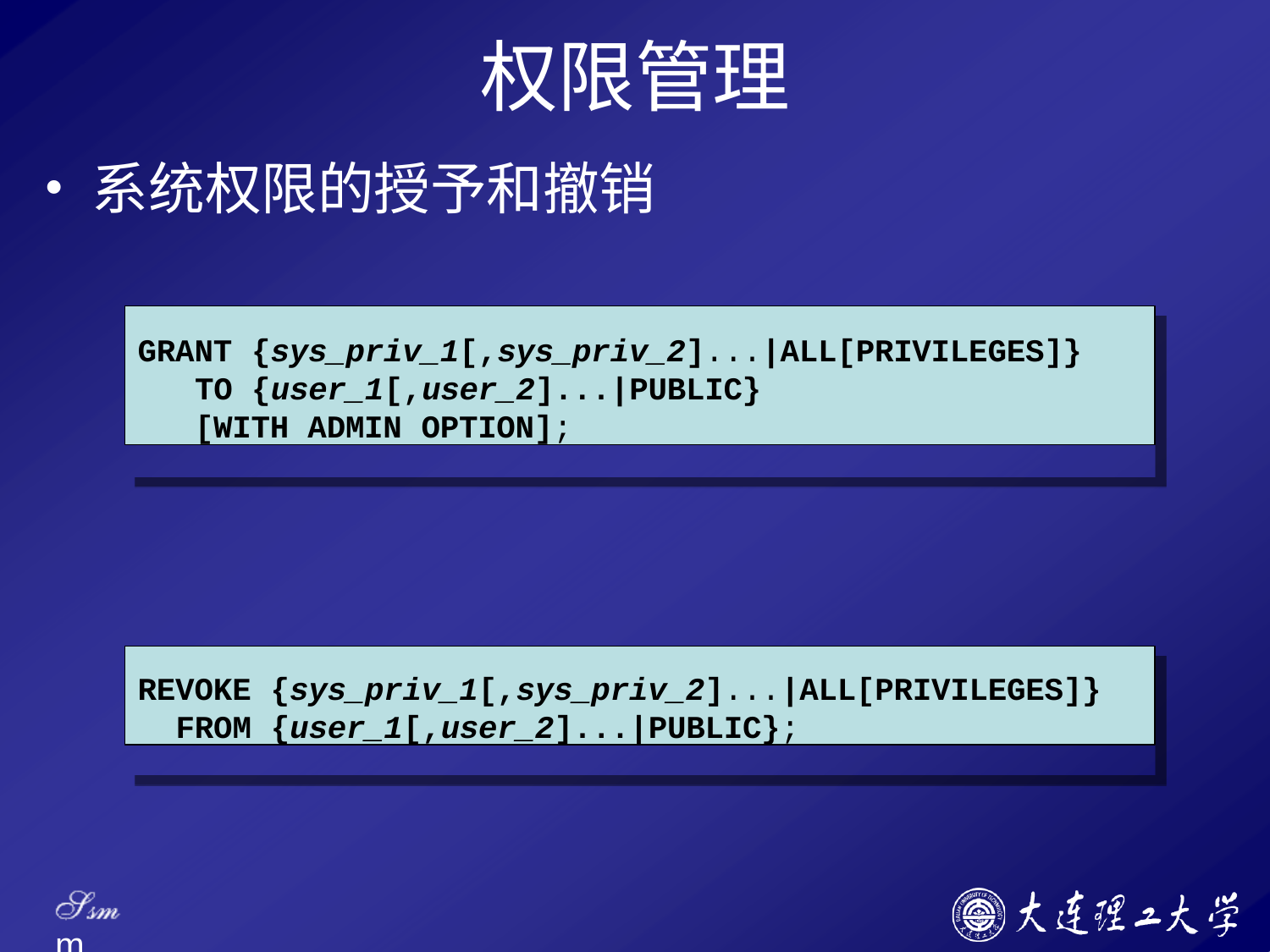

# 权限管理
系统权限的授予和撤销
GRANT {sys_priv_1[,sys_priv_2]...|ALL[PRIVILEGES]}
TO {user_1[,user_2]...|PUBLIC}
[WITH ADMIN OPTION];

REVOKE {sys_priv_1[,sys_priv_2]...|ALL[PRIVILEGES]}
FROM {user_1[,user_2]...|PUBLIC};

Ssm